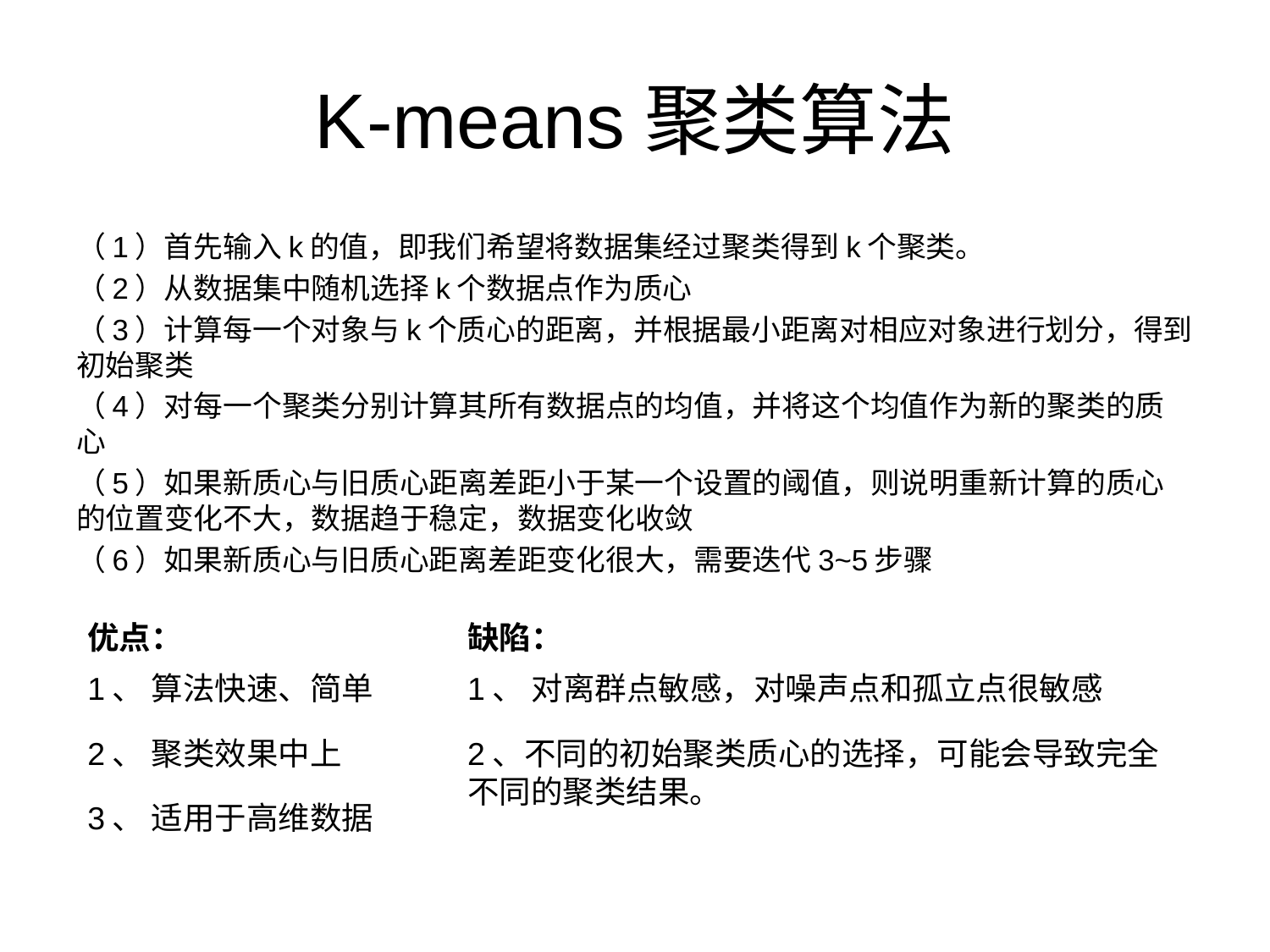

# K-means聚类算法
（1）首先输入k的值，即我们希望将数据集经过聚类得到k个聚类。
（2）从数据集中随机选择k个数据点作为质心
（3）计算每一个对象与k个质心的距离，并根据最小距离对相应对象进行划分，得到初始聚类
（4）对每一个聚类分别计算其所有数据点的均值，并将这个均值作为新的聚类的质心
（5）如果新质心与旧质心距离差距小于某一个设置的阈值，则说明重新计算的质心的位置变化不大，数据趋于稳定，数据变化收敛
（6）如果新质心与旧质心距离差距变化很大，需要迭代3~5步骤

优点：
1、 算法快速、简单
2、 聚类效果中上
3、 适用于高维数据
缺陷：
1、 对离群点敏感，对噪声点和孤立点很敏感
2、不同的初始聚类质心的选择，可能会导致完全不同的聚类结果。